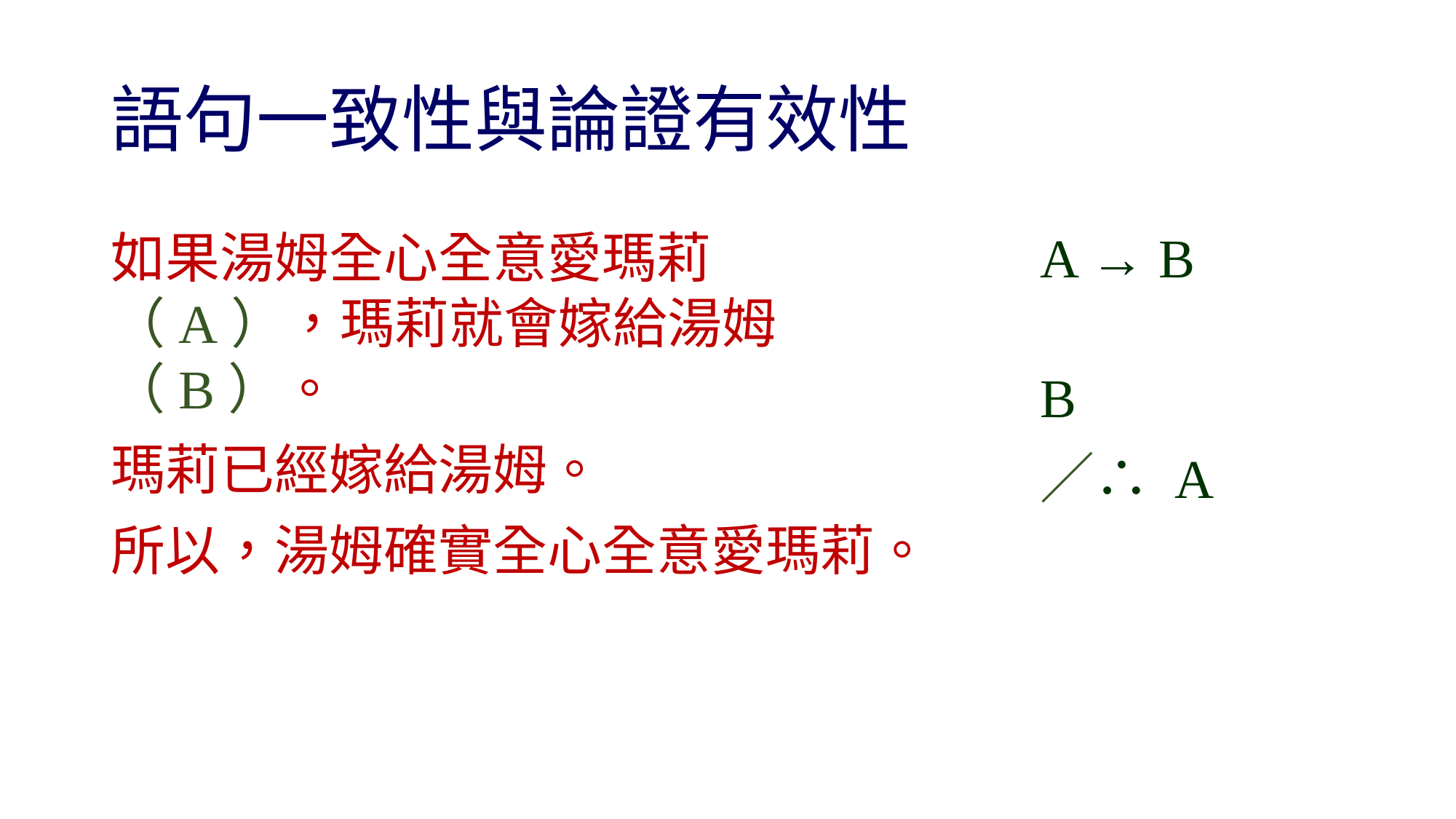

# 語句一致性與論證有效性
如果湯姆全心全意愛瑪莉（A），瑪莉就會嫁給湯姆（B）。
瑪莉已經嫁給湯姆。
所以，湯姆確實全心全意愛瑪莉。
A → B

B
／∴ A